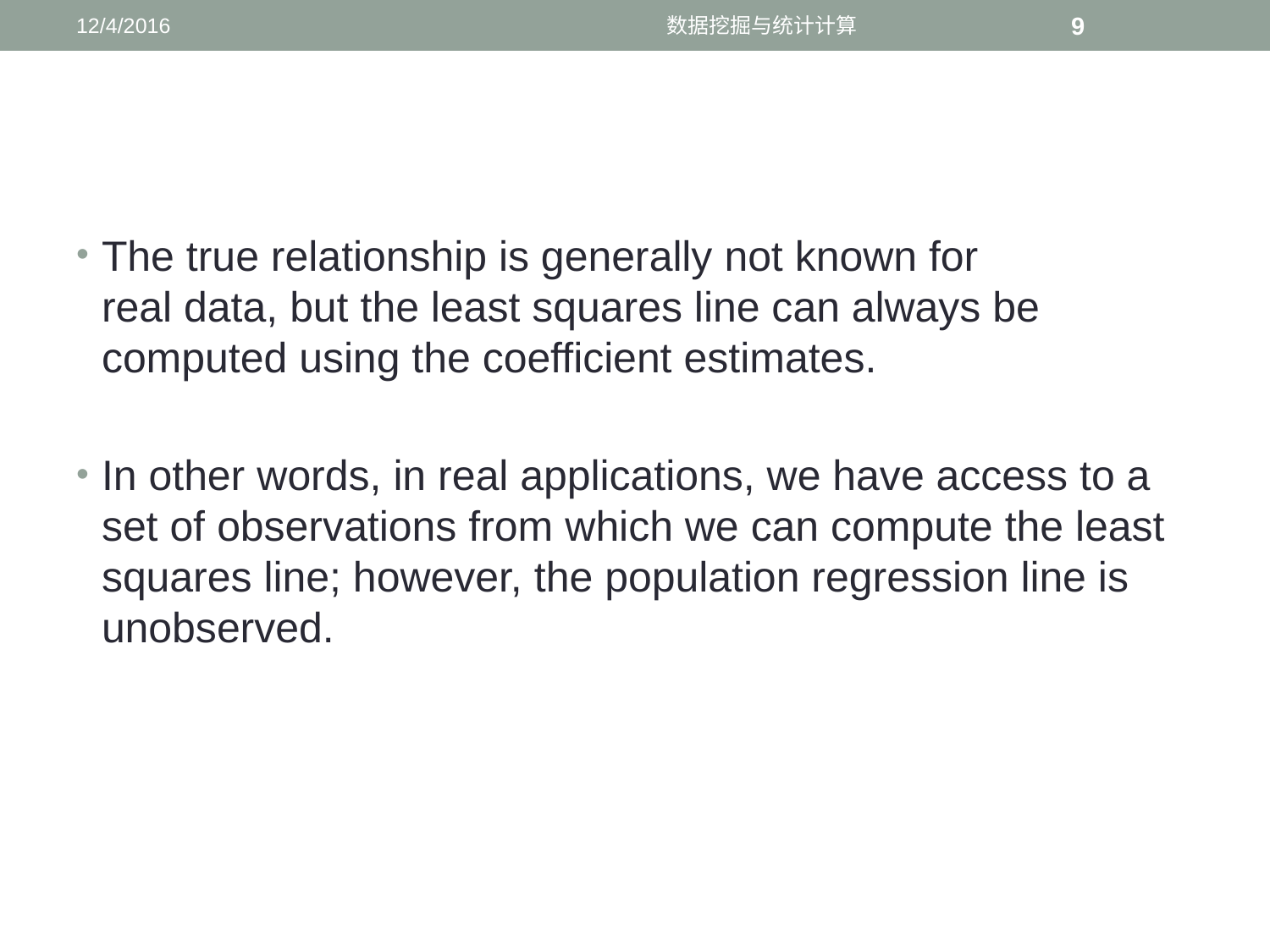

12/4/2016
数据挖掘与统计计算
9
#
The true relationship is generally not known for
real data, but the least squares line can always be computed using the coefficient estimates.

In other words, in real applications, we have access to a set of observations from which we can compute the least squares line; however, the population regression line is unobserved.